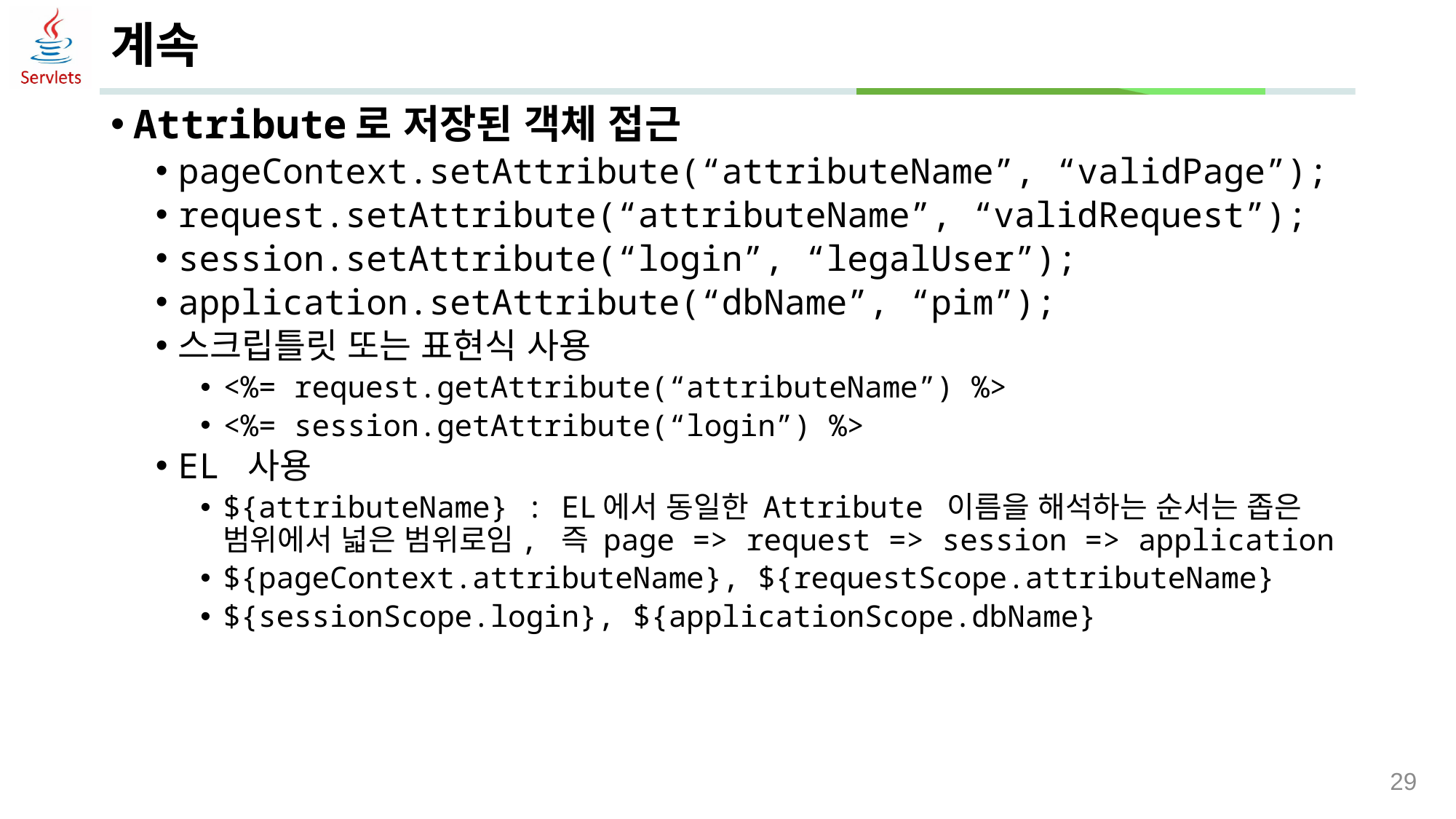

# 계속
Attribute로 저장된 객체 접근
pageContext.setAttribute(“attributeName”, “validPage”);
request.setAttribute(“attributeName”, “validRequest”);
session.setAttribute(“login”, “legalUser”);
application.setAttribute(“dbName”, “pim”);
스크립틀릿 또는 표현식 사용
<%= request.getAttribute(“attributeName”) %>
<%= session.getAttribute(“login”) %>
EL 사용
${attributeName} : EL에서 동일한 Attribute 이름을 해석하는 순서는 좁은 범위에서 넓은 범위로임, 즉 page => request => session => application
${pageContext.attributeName}, ${requestScope.attributeName}
${sessionScope.login}, ${applicationScope.dbName}

29